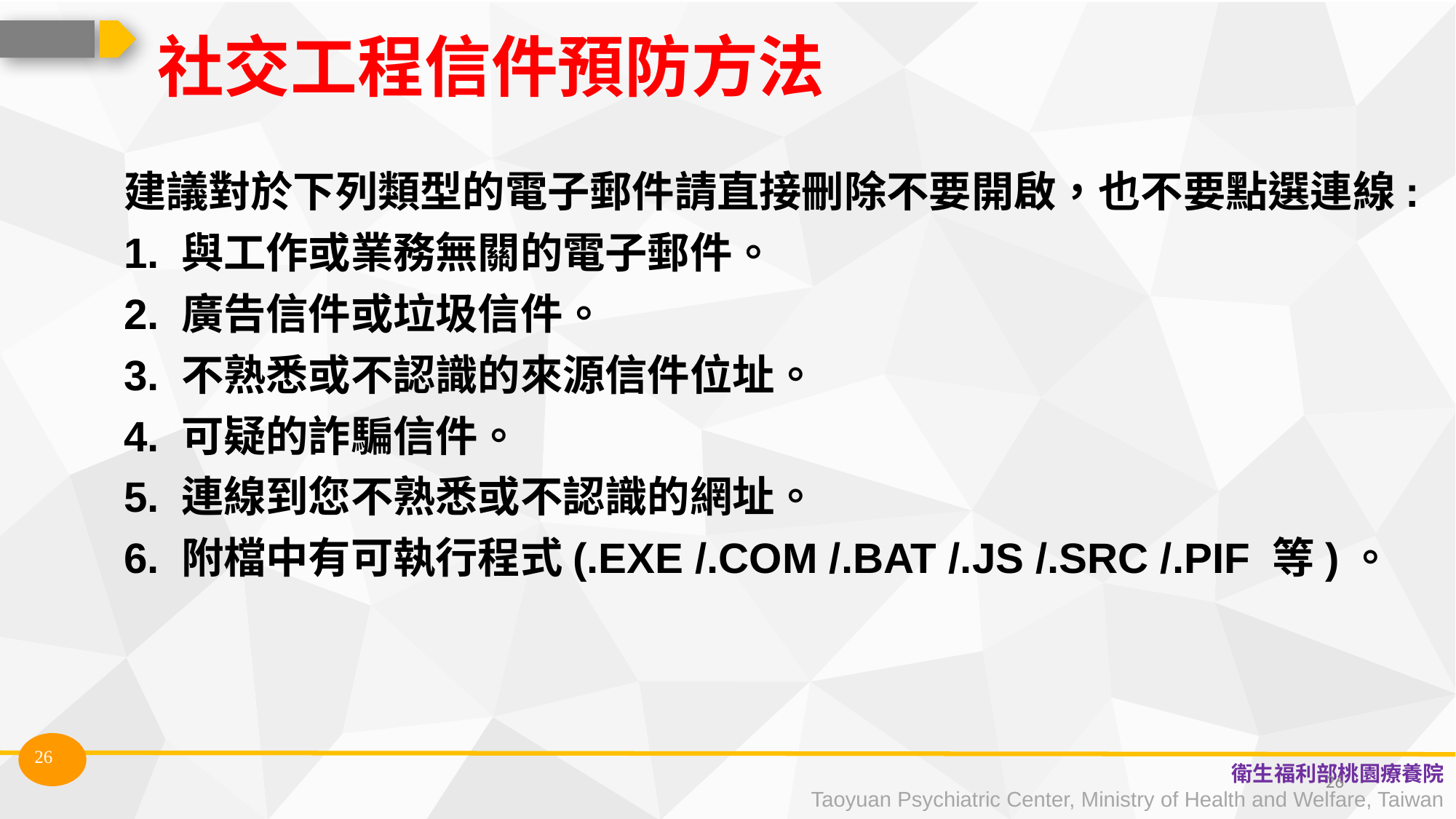

# 社交工程信件預防方法
建議對於下列類型的電子郵件請直接刪除不要開啟，也不要點選連線:
1. 與工作或業務無關的電子郵件。
2. 廣告信件或垃圾信件。
3. 不熟悉或不認識的來源信件位址。
4. 可疑的詐騙信件。
5. 連線到您不熟悉或不認識的網址。
6. 附檔中有可執行程式(.EXE /.COM /.BAT /.JS /.SRC /.PIF 等)。
26